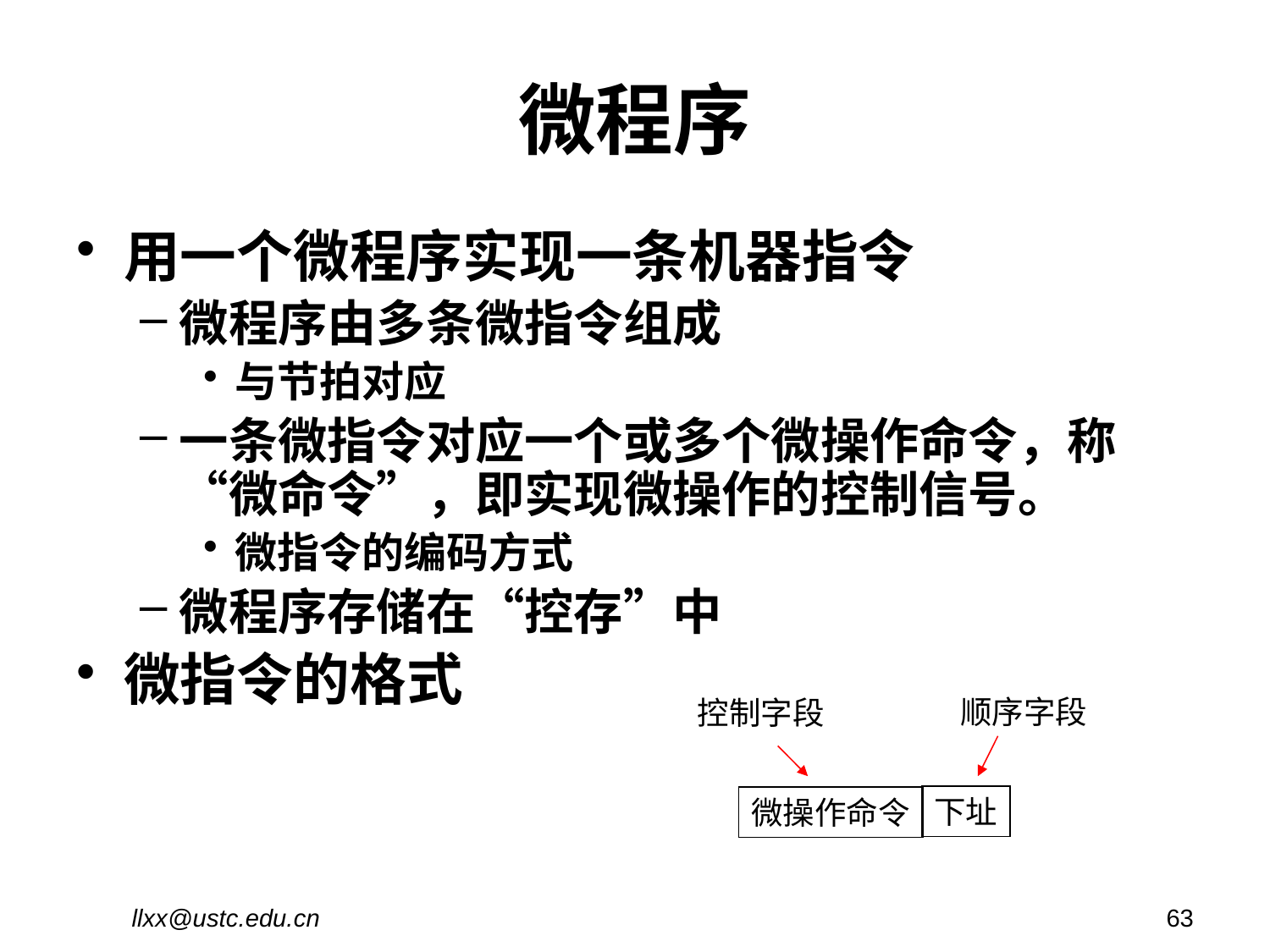

# 微程序
用一个微程序实现一条机器指令
微程序由多条微指令组成
与节拍对应
一条微指令对应一个或多个微操作命令，称“微命令”，即实现微操作的控制信号。
微指令的编码方式
微程序存储在“控存”中
微指令的格式
顺序字段
控制字段

下址
微操作命令
llxx@ustc.edu.cn
63